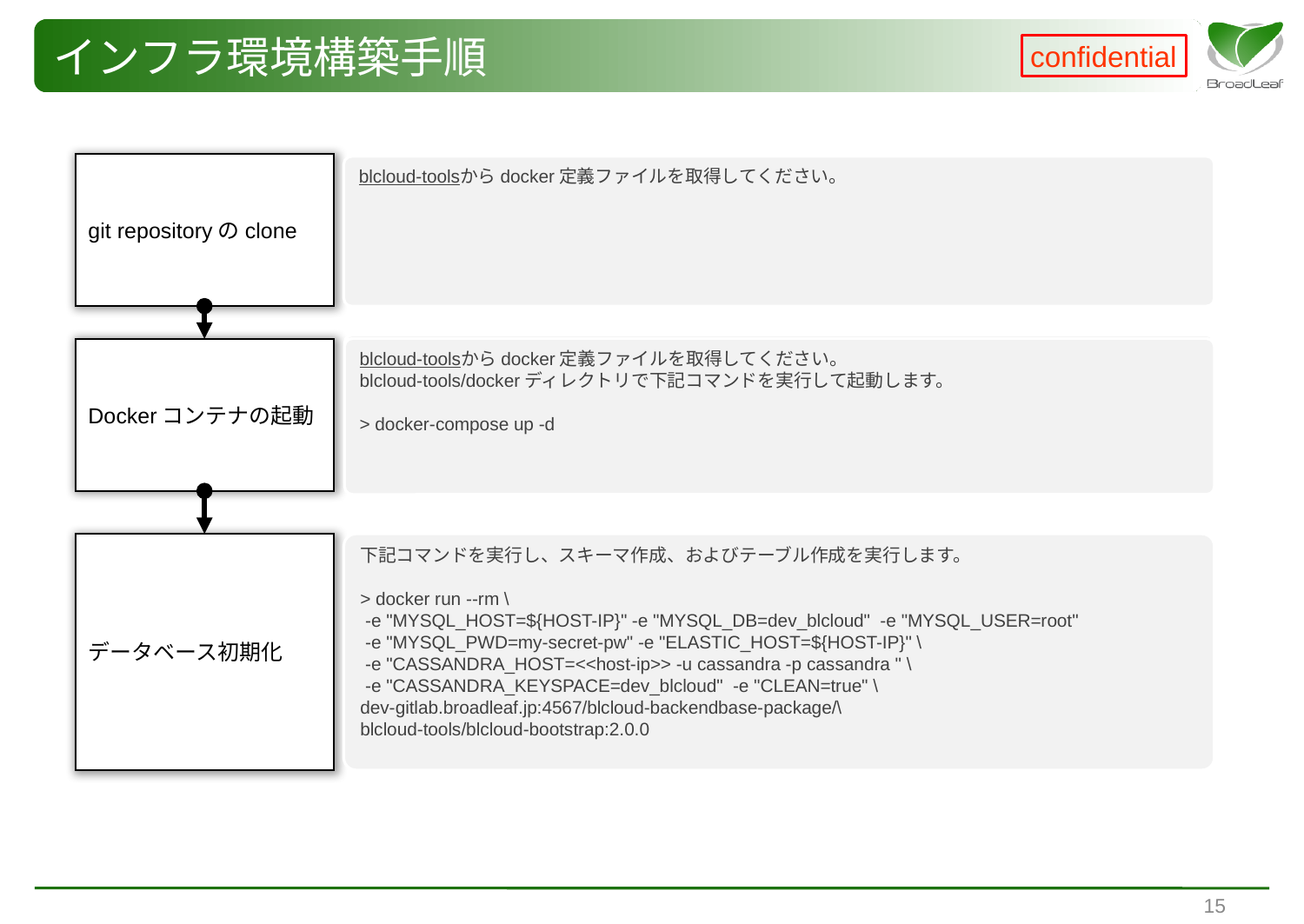

# インフラ環境構築手順
git repositoryのclone
blcloud-toolsからdocker定義ファイルを取得してください。

blcloud-toolsからdocker定義ファイルを取得してください。
blcloud-tools/dockerディレクトリで下記コマンドを実行して起動します。

> docker-compose up -d
blcloud-toolsからdocker定義ファイルを取得してください。
blcloud-tools/dockerディレクトリで下記コマンドを実行して起動します。

> docker-compose up -d
Dockerコンテナの起動
データベース初期化
下記コマンドを実行し、スキーマ作成、およびテーブル作成を実行します。

> docker run --rm \
 -e "MYSQL_HOST=${HOST-IP}" -e "MYSQL_DB=dev_blcloud"  -e "MYSQL_USER=root"
 -e "MYSQL_PWD=my-secret-pw" -e "ELASTIC_HOST=${HOST-IP}" \
 -e "CASSANDRA_HOST=<<host-ip>> -u cassandra -p cassandra " \
 -e "CASSANDRA_KEYSPACE=dev_blcloud"  -e "CLEAN=true" \
dev-gitlab.broadleaf.jp:4567/blcloud-backendbase-package/\
blcloud-tools/blcloud-bootstrap:2.0.0
15